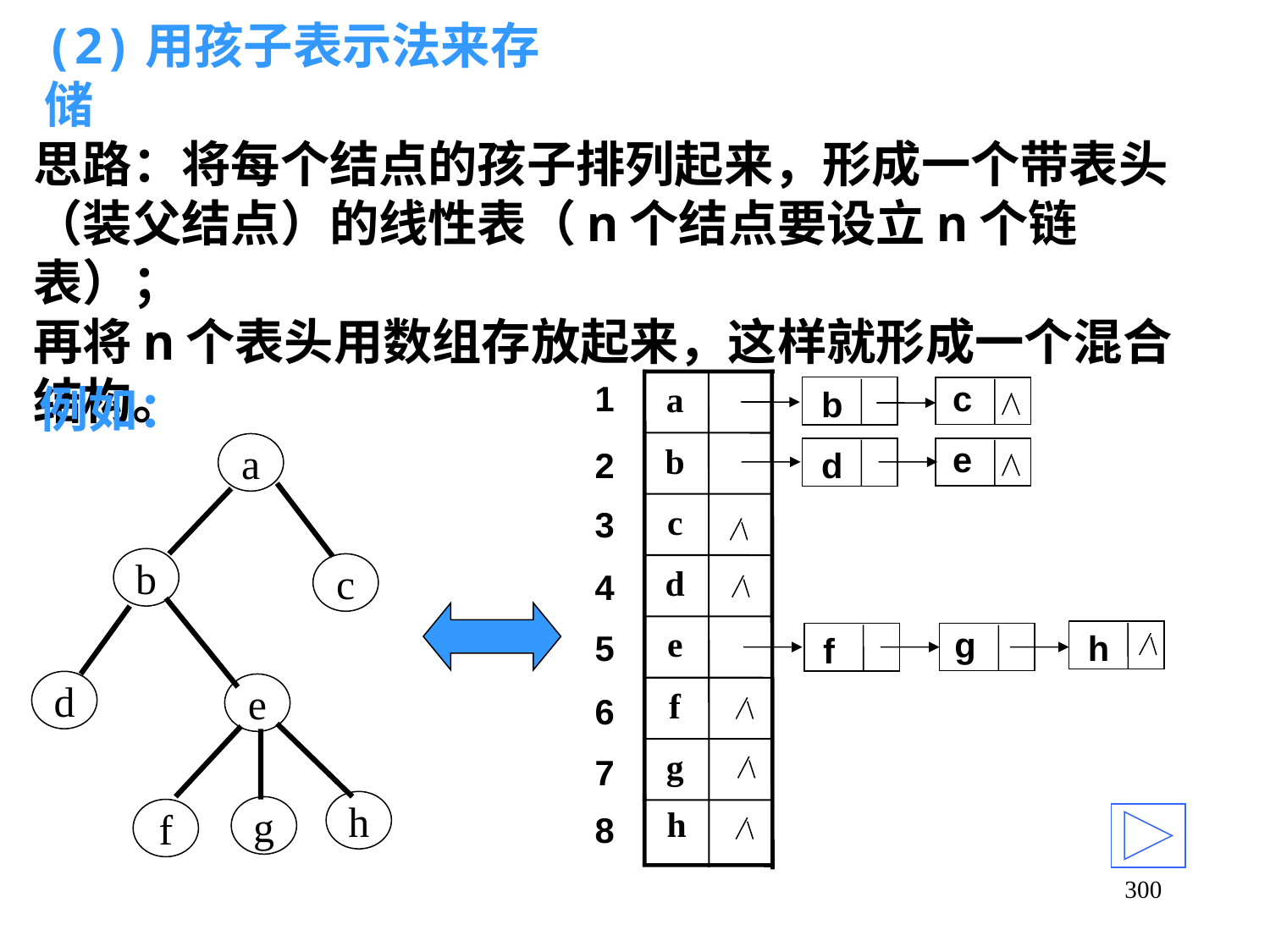

# (2)用孩子表示法来存储
思路：将每个结点的孩子排列起来，形成一个带表头（装父结点）的线性表（n个结点要设立n个链表）；
再将n个表头用数组存放起来，这样就形成一个混合结构。
1
2
3
4
5
6
7
8
c
b

a
b
c
d
e
f
g
h

例如：

e
d

a

b
c

d
e

h
g
f

g
h

f

300